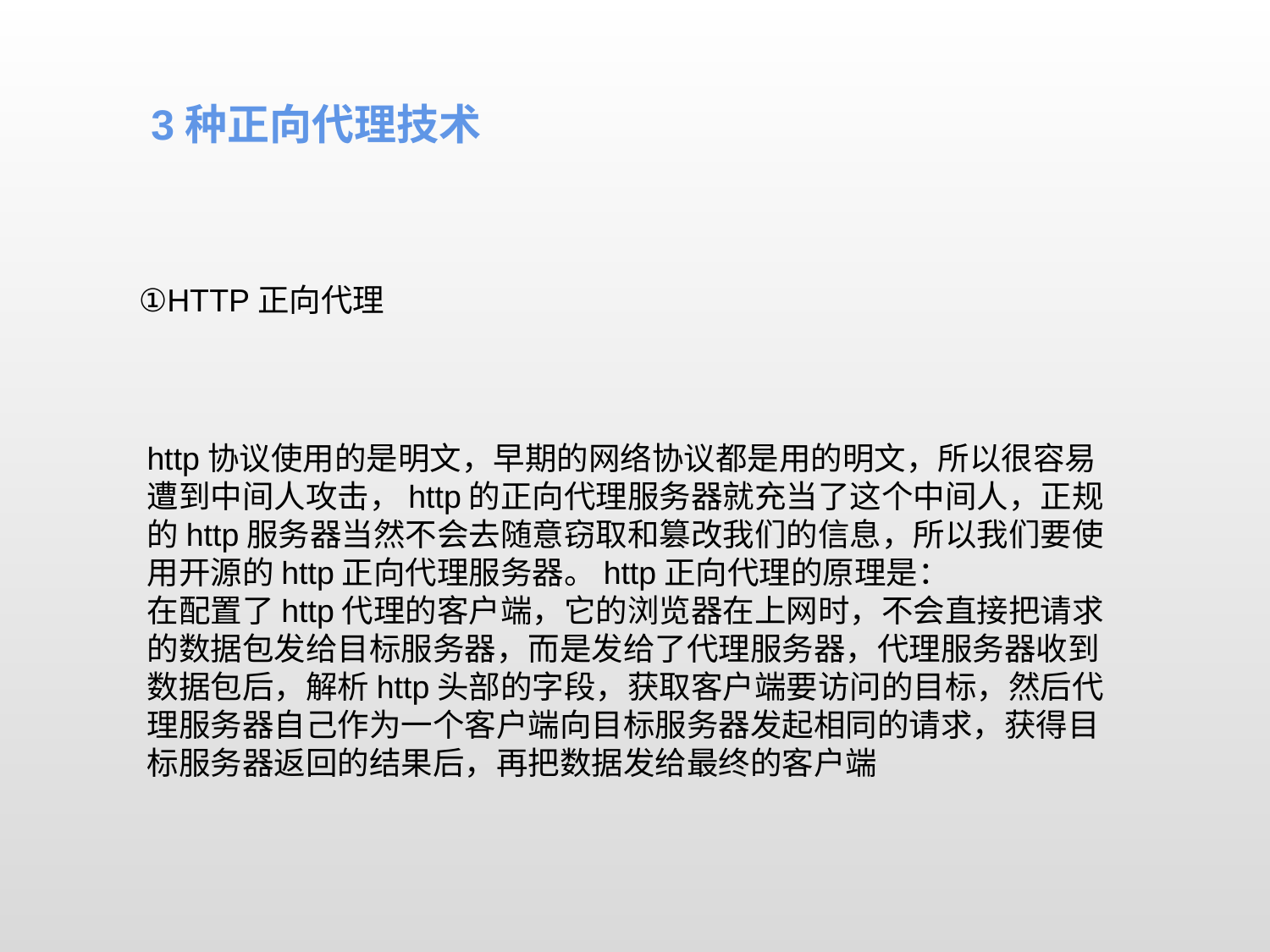

3种正向代理技术
①HTTP正向代理
http协议使用的是明文，早期的网络协议都是用的明文，所以很容易遭到中间人攻击，http的正向代理服务器就充当了这个中间人，正规的http服务器当然不会去随意窃取和篡改我们的信息，所以我们要使用开源的http正向代理服务器。http正向代理的原理是：
在配置了http代理的客户端，它的浏览器在上网时，不会直接把请求的数据包发给目标服务器，而是发给了代理服务器，代理服务器收到数据包后，解析http头部的字段，获取客户端要访问的目标，然后代理服务器自己作为一个客户端向目标服务器发起相同的请求，获得目标服务器返回的结果后，再把数据发给最终的客户端